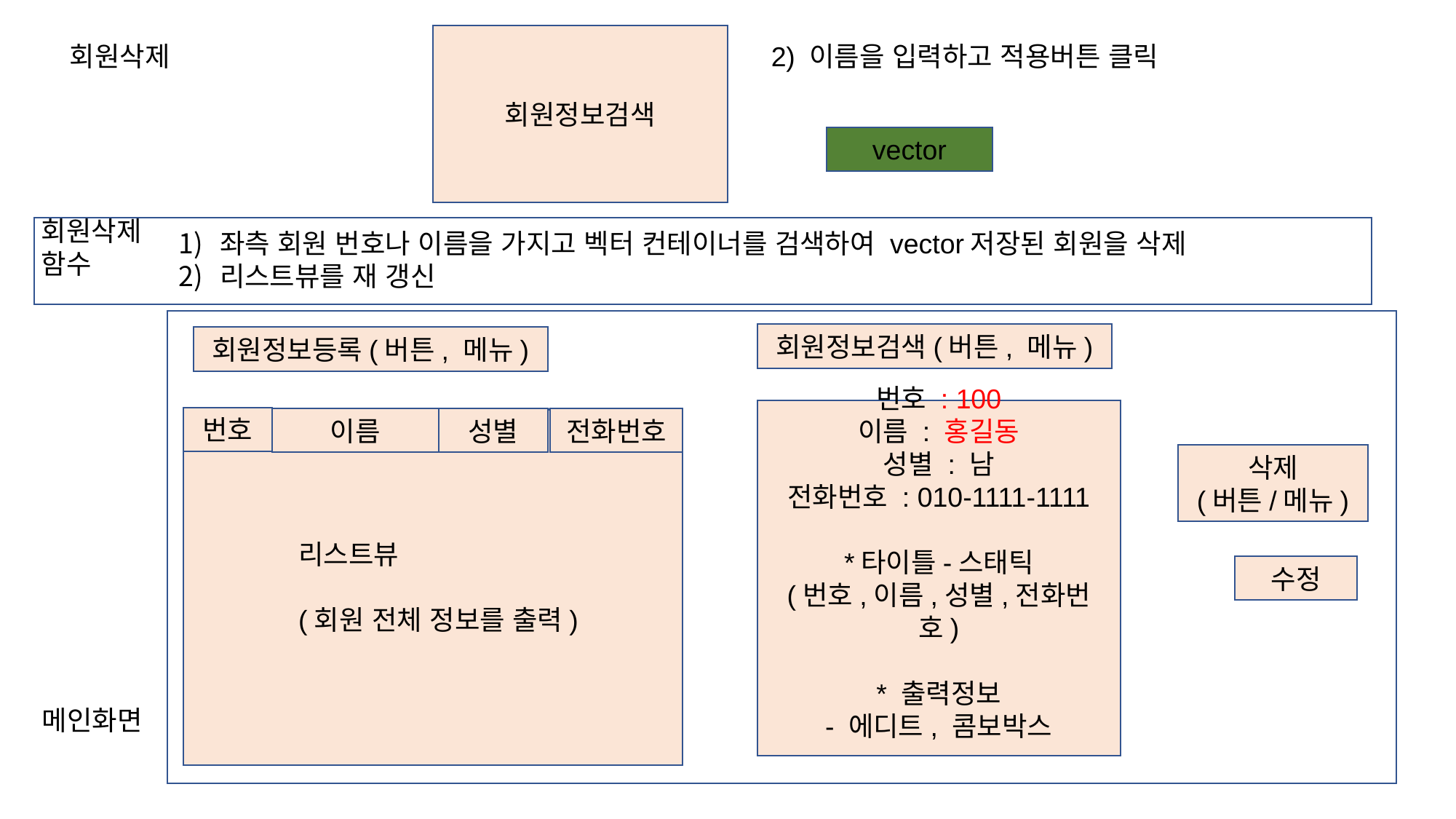

회원정보검색
회원삭제
2) 이름을 입력하고 적용버튼 클릭
vector
회원삭제
함수

좌측 회원 번호나 이름을 가지고 벡터 컨테이너를 검색하여 vector저장된 회원을 삭제
리스트뷰를 재 갱신

회원정보검색(버튼, 메뉴)
회원정보등록(버튼, 메뉴)
번호 : 100
이름 : 홍길동
성별 : 남
전화번호 : 010-1111-1111

*타이틀-스태틱
(번호,이름,성별,전화번호)

* 출력정보
- 에디트, 콤보박스

번호
이름
성별
전화번호

삭제
(버튼/메뉴)
리스트뷰

(회원 전체 정보를 출력)
수정
메인화면